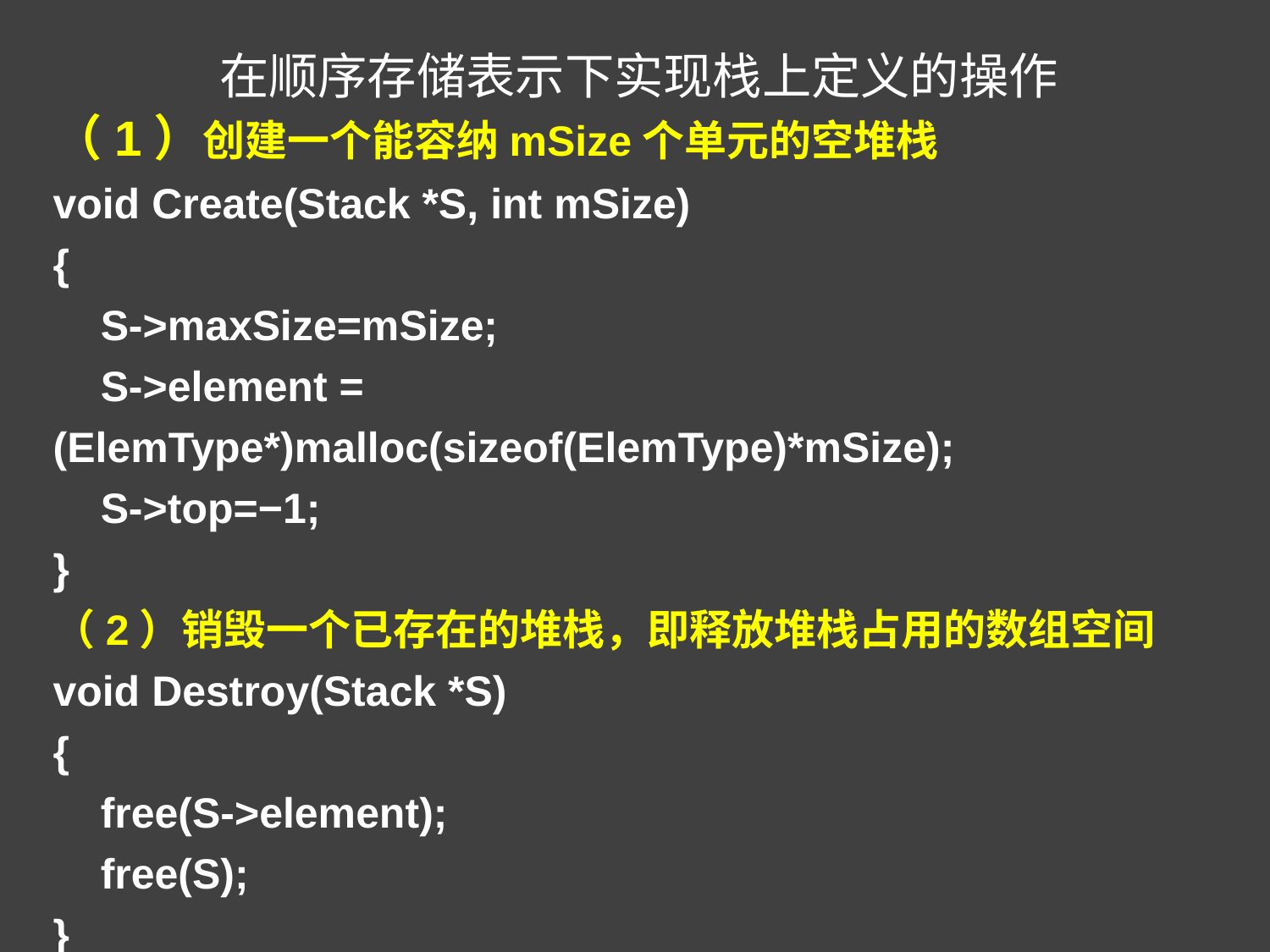

在顺序存储表示下实现栈上定义的操作
（1）创建一个能容纳mSize个单元的空堆栈
void Create(Stack *S, int mSize)
{
    S->maxSize=mSize;
    S->element = (ElemType*)malloc(sizeof(ElemType)*mSize);
    S->top=−1;
}
（2）销毁一个已存在的堆栈，即释放堆栈占用的数组空间
void Destroy(Stack *S)
{
    free(S->element);
    free(S);
}